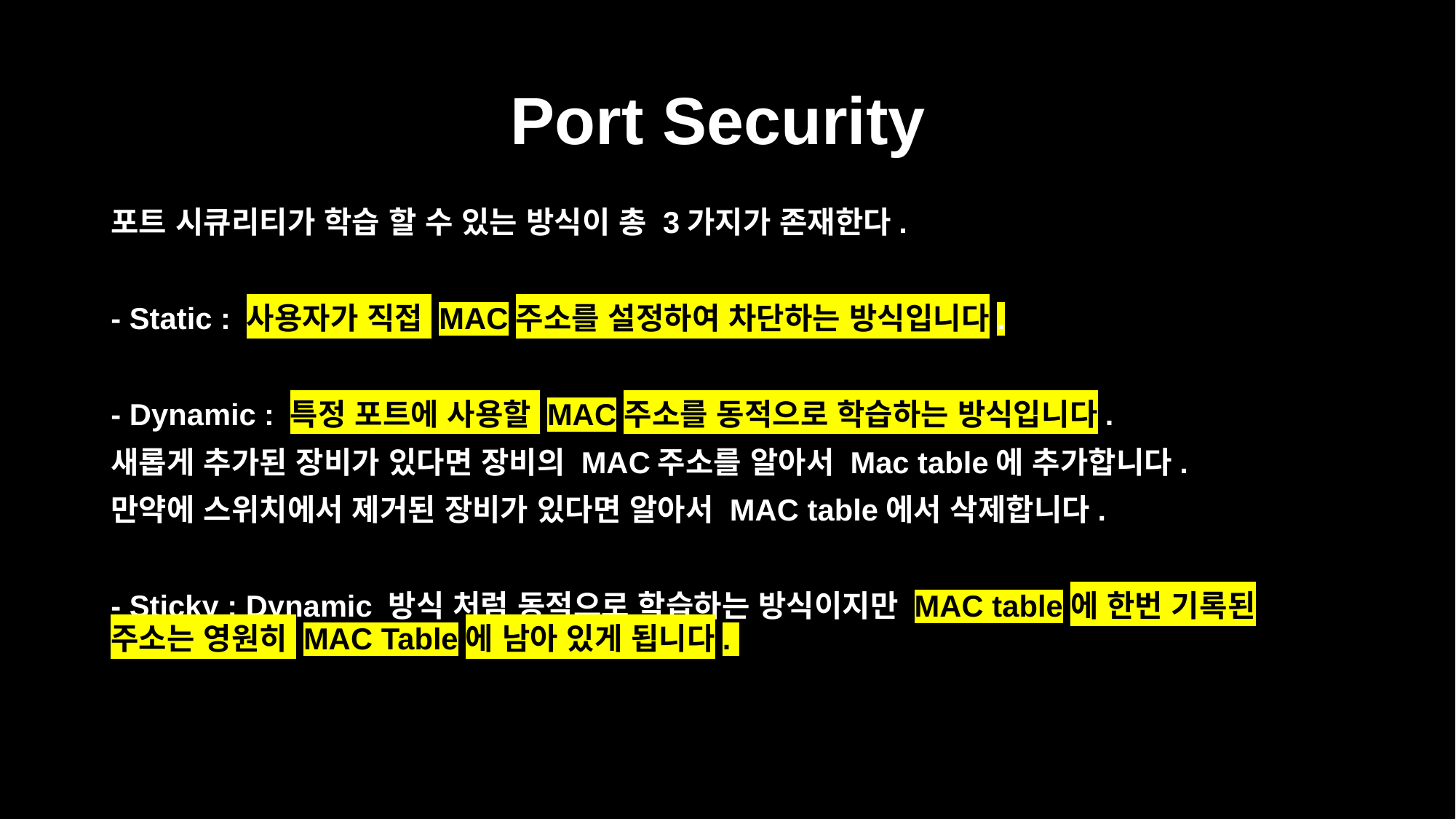

# Port Security
포트 시큐리티가 학습 할 수 있는 방식이 총 3가지가 존재한다.

- Static : 사용자가 직접 MAC주소를 설정하여 차단하는 방식입니다.

- Dynamic : 특정 포트에 사용할 MAC주소를 동적으로 학습하는 방식입니다.
새롭게 추가된 장비가 있다면 장비의 MAC주소를 알아서 Mac table에 추가합니다.
만약에 스위치에서 제거된 장비가 있다면 알아서 MAC table에서 삭제합니다.

- Sticky : Dynamic 방식 처럼 동적으로 학습하는 방식이지만 MAC table에 한번 기록된 주소는 영원히 MAC Table에 남아 있게 됩니다.